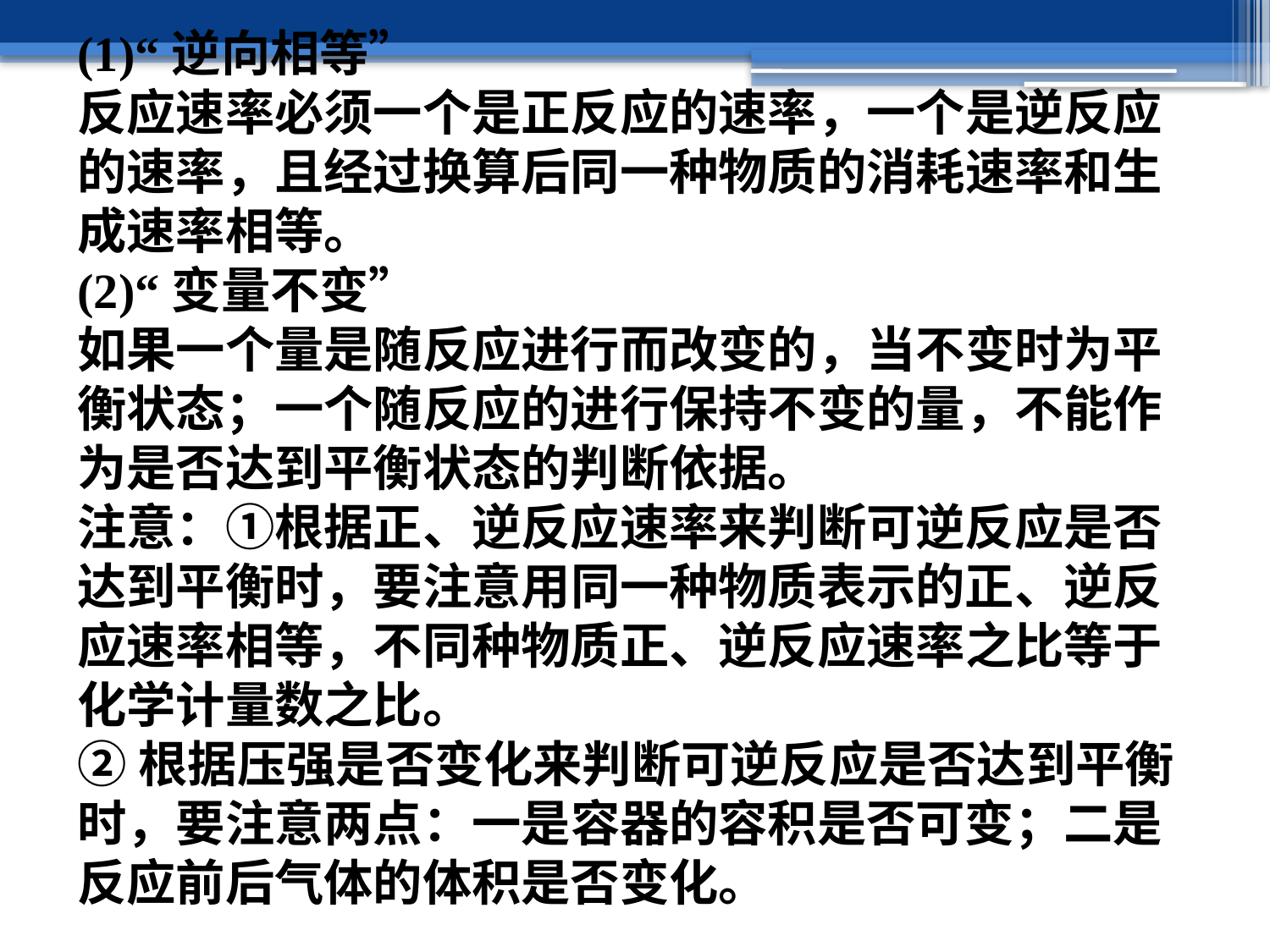

(1)“逆向相等”
反应速率必须一个是正反应的速率，一个是逆反应的速率，且经过换算后同一种物质的消耗速率和生成速率相等。
(2)“变量不变”
如果一个量是随反应进行而改变的，当不变时为平衡状态；一个随反应的进行保持不变的量，不能作为是否达到平衡状态的判断依据。
注意：①根据正、逆反应速率来判断可逆反应是否达到平衡时，要注意用同一种物质表示的正、逆反应速率相等，不同种物质正、逆反应速率之比等于化学计量数之比。
②根据压强是否变化来判断可逆反应是否达到平衡时，要注意两点：一是容器的容积是否可变；二是反应前后气体的体积是否变化。